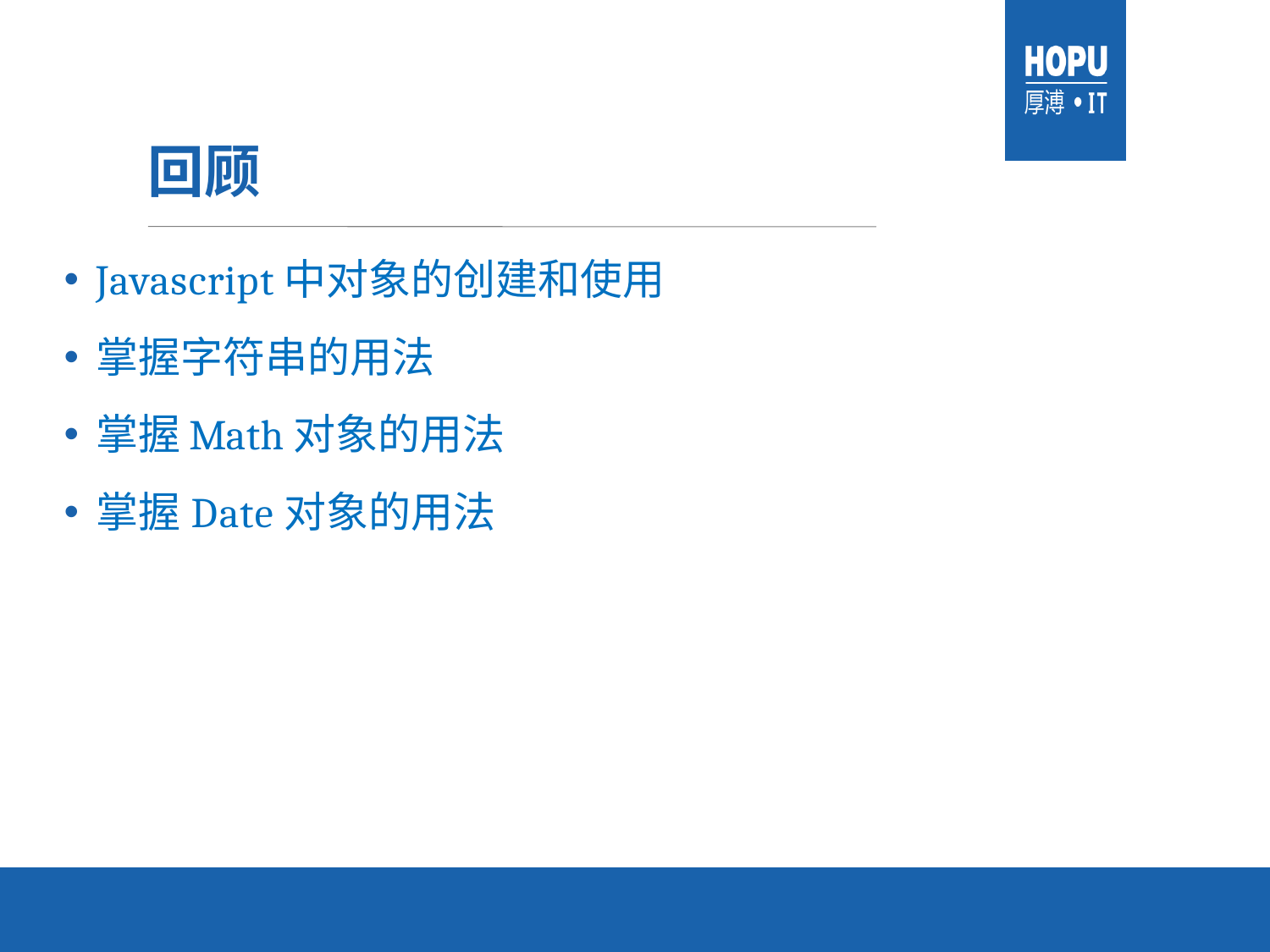

# 回顾
Javascript中对象的创建和使用
掌握字符串的用法
掌握Math对象的用法
掌握Date对象的用法